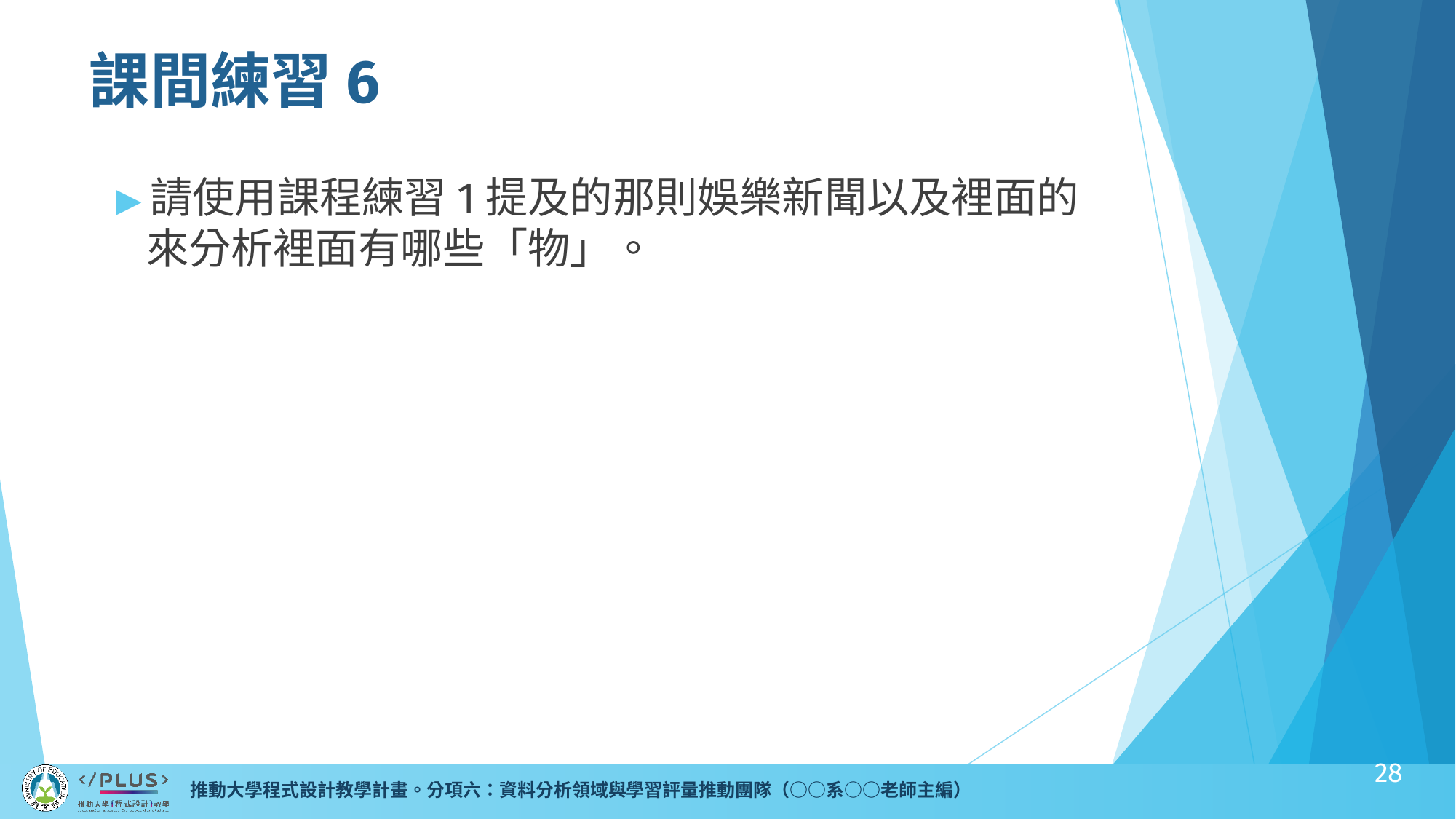

# 課間練習6
請使用課程練習1提及的那則娛樂新聞以及裡面的來分析裡面有哪些「物」。

28